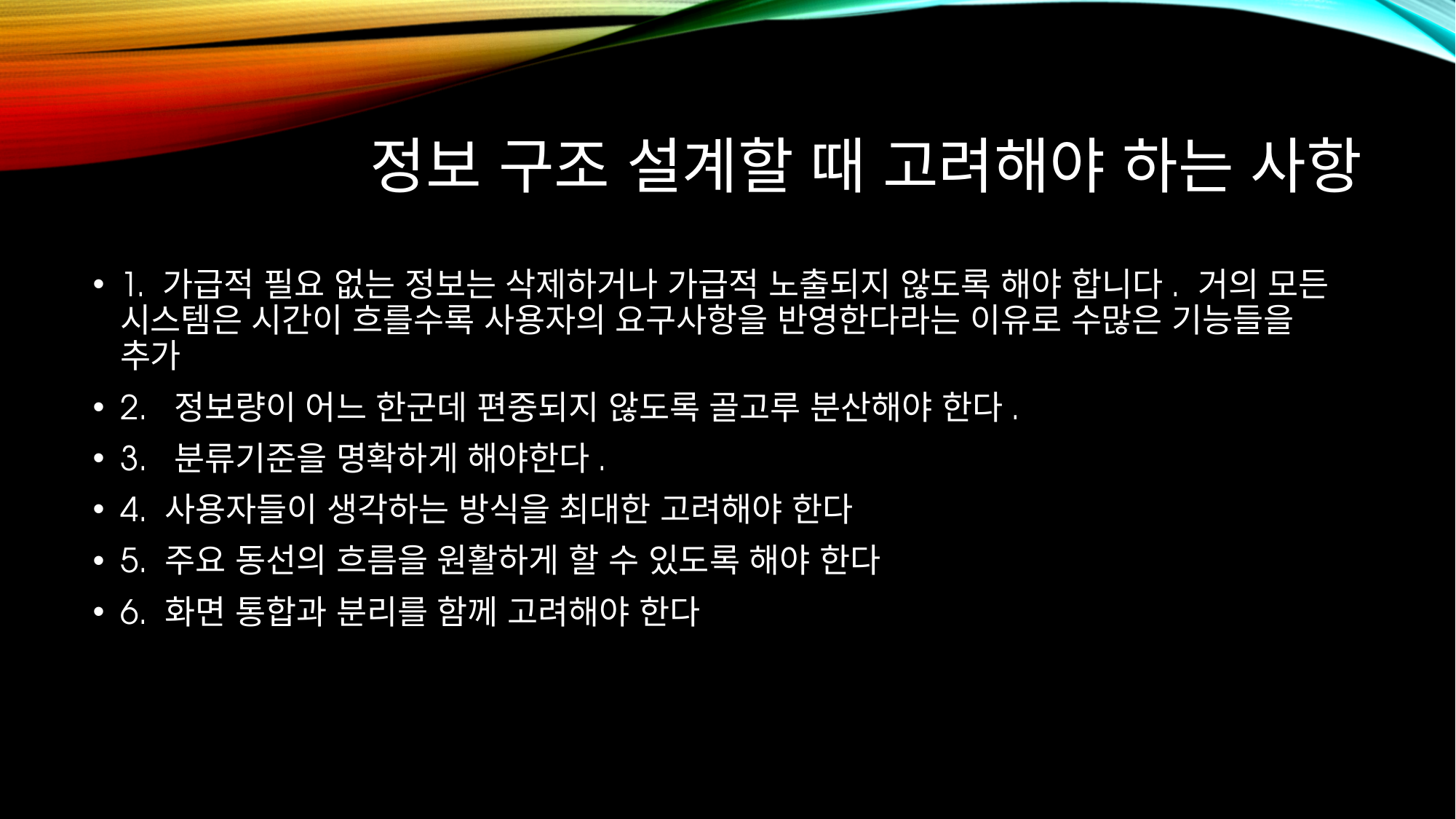

# 정보 구조 설계할 때 고려해야 하는 사항
1. 가급적 필요 없는 정보는 삭제하거나 가급적 노출되지 않도록 해야 합니다. 거의 모든 시스템은 시간이 흐를수록 사용자의 요구사항을 반영한다라는 이유로 수많은 기능들을 추가
2.  정보량이 어느 한군데 편중되지 않도록 골고루 분산해야 한다.
3.  분류기준을 명확하게 해야한다.
4. 사용자들이 생각하는 방식을 최대한 고려해야 한다
5. 주요 동선의 흐름을 원활하게 할 수 있도록 해야 한다
6. 화면 통합과 분리를 함께 고려해야 한다